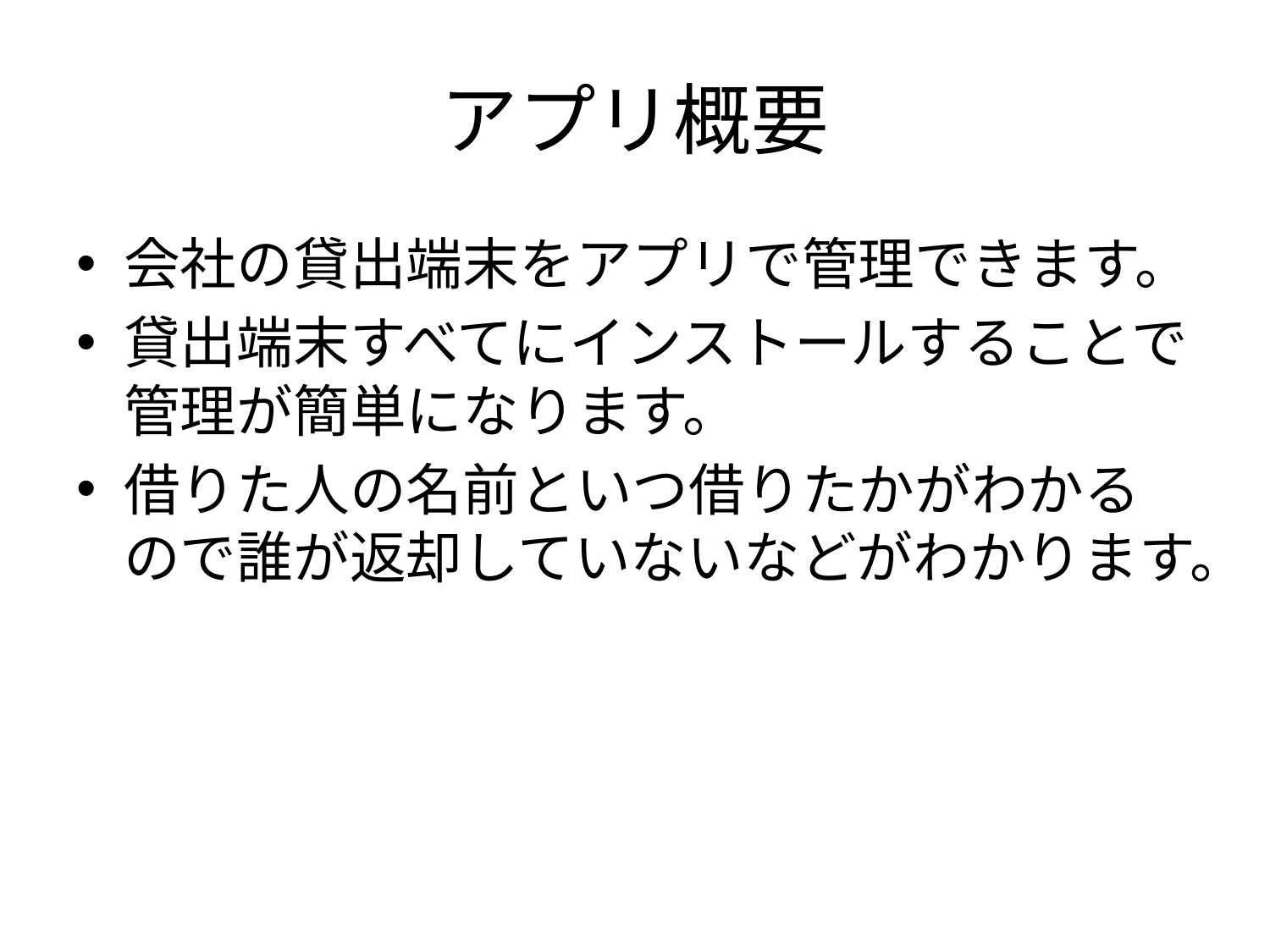

# アプリ概要
会社の貸出端末をアプリで管理できます。
貸出端末すべてにインストールすることで管理が簡単になります。
借りた人の名前といつ借りたかがわかるので誰が返却していないなどがわかります。